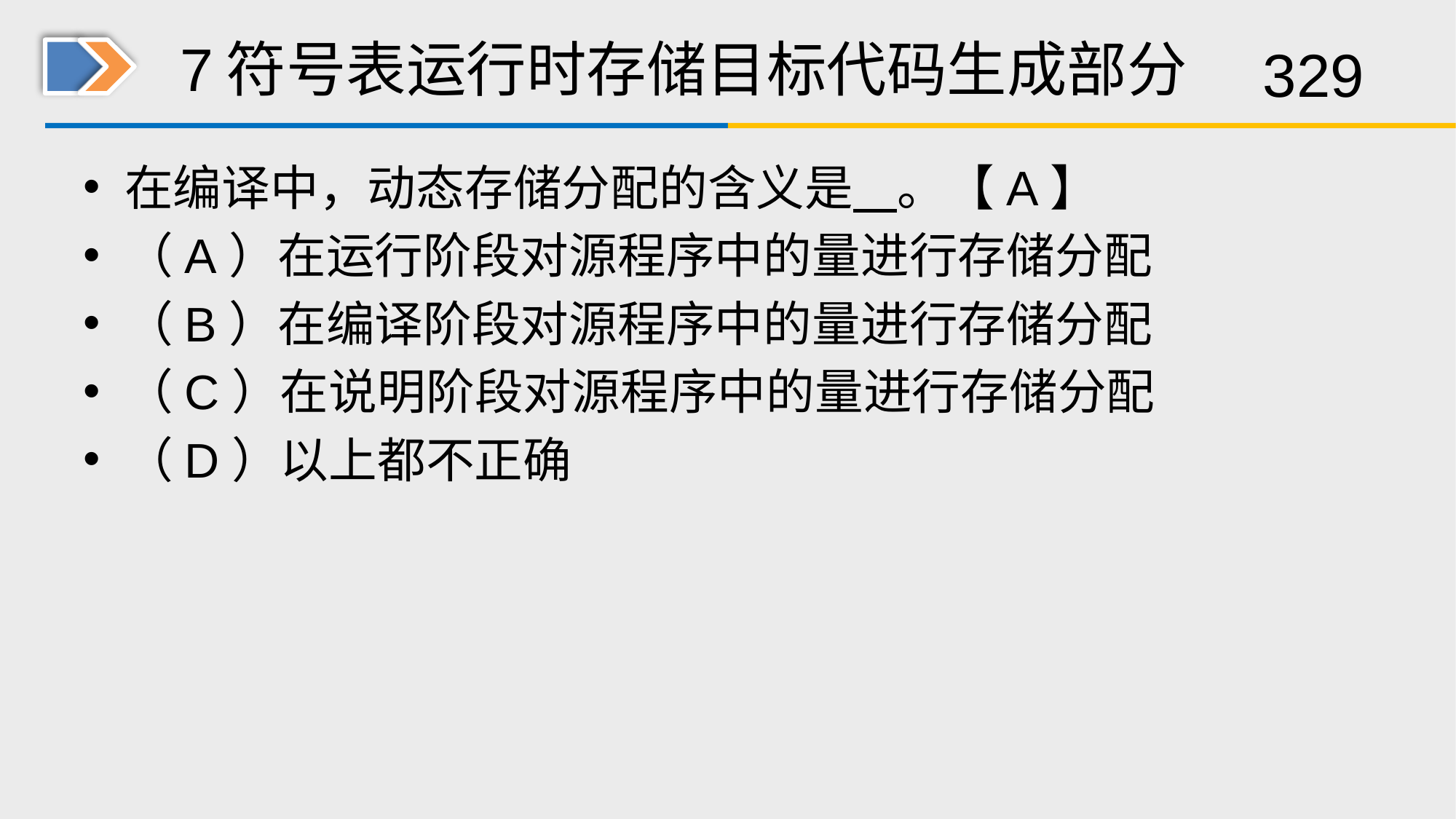

# 7符号表运行时存储目标代码生成部分
329
在编译中，动态存储分配的含义是    。【A】
（A）在运行阶段对源程序中的量进行存储分配
（B）在编译阶段对源程序中的量进行存储分配
（C）在说明阶段对源程序中的量进行存储分配
（D）以上都不正确